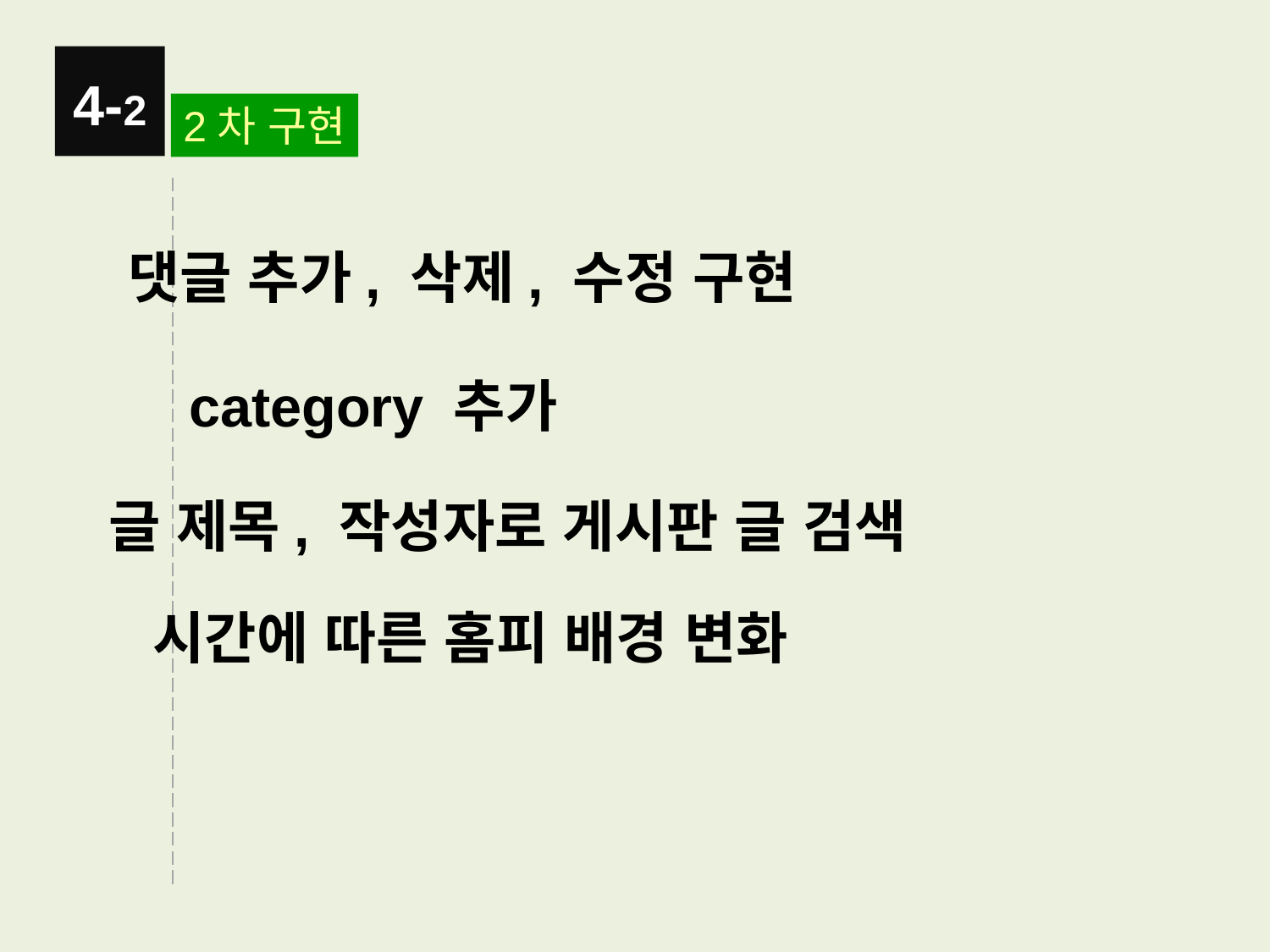

4-2
2차 구현
댓글 추가, 삭제, 수정 구현
category 추가
글 제목, 작성자로 게시판 글 검색
시간에 따른 홈피 배경 변화